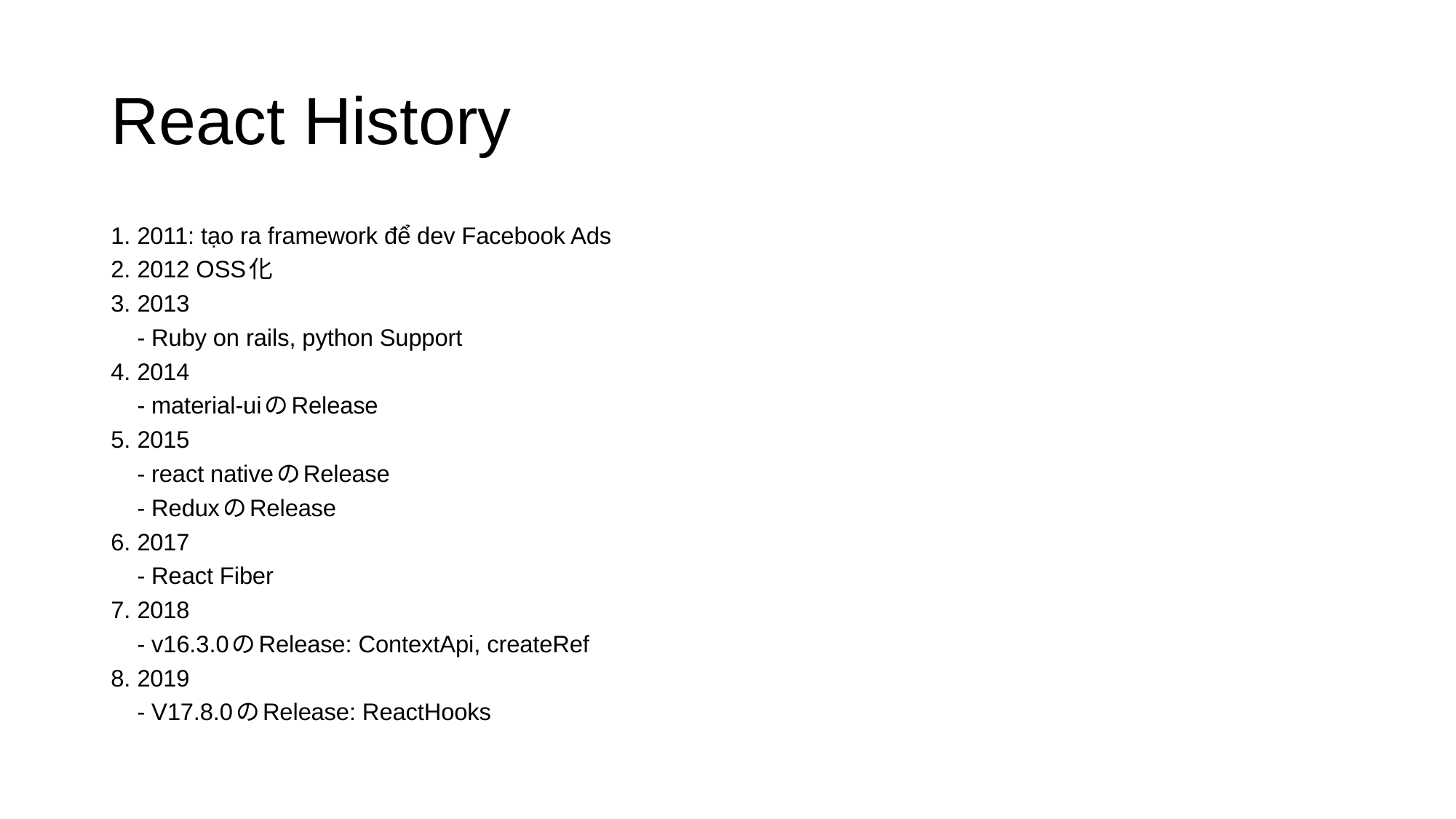

# React History
1. 2011: tạo ra framework để dev Facebook Ads
2. 2012 OSS化
3. 2013
    - Ruby on rails, python Support
4. 2014
    - material-uiのRelease
5. 2015
    - react nativeのRelease
    - ReduxのRelease
6. 2017
    - React Fiber
7. 2018
    - v16.3.0のRelease: ContextApi, createRef
8. 2019
    - V17.8.0のRelease: ReactHooks